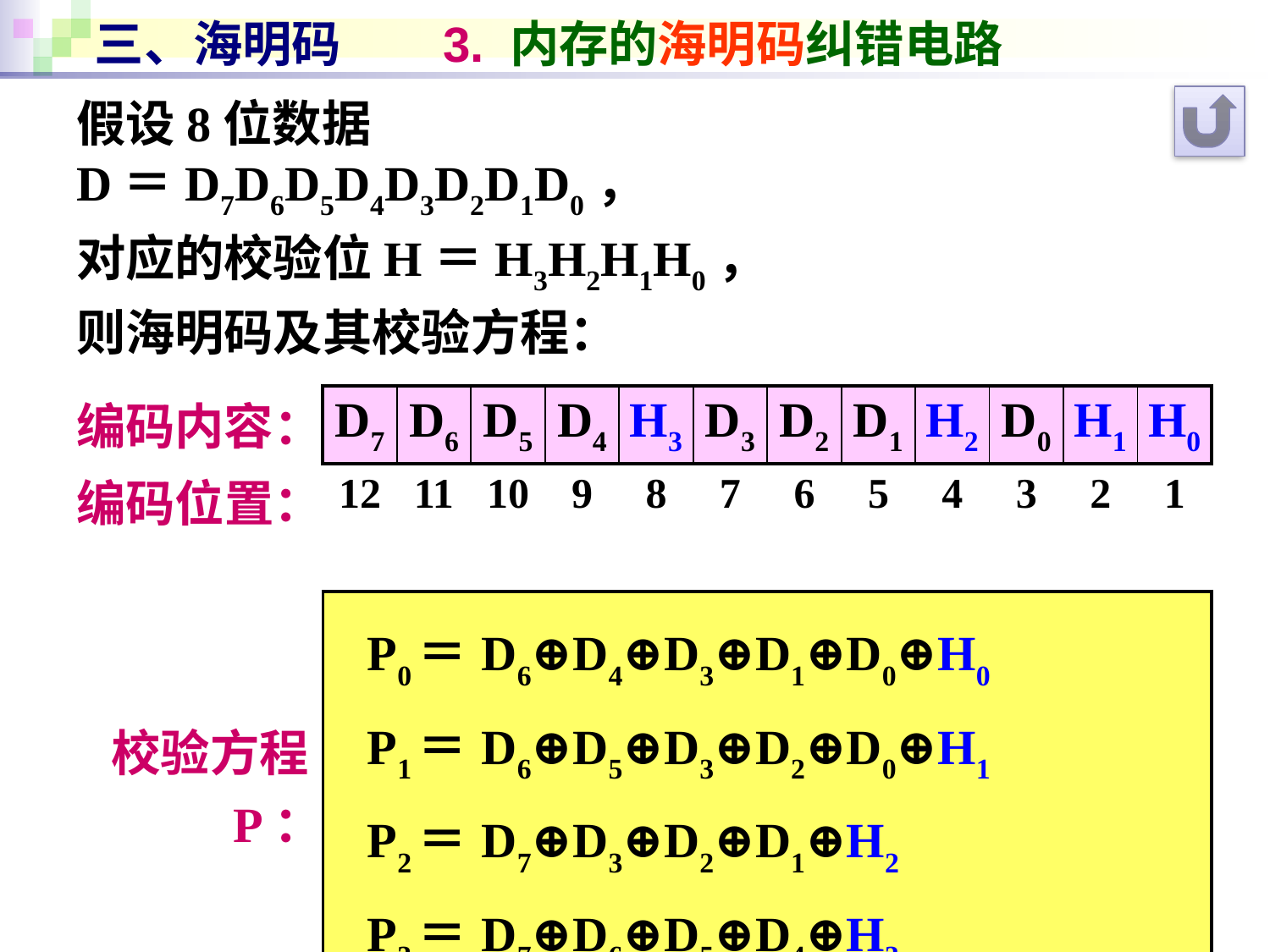

# 三、海明码        3. 内存的海明码纠错电路
假设8位数据
D＝D7D6D5D4D3D2D1D0，
对应的校验位H＝H3H2H1H0，
则海明码及其校验方程：

| 编码内容： | D7 | D6 | D5 | D4 | H3 | D3 | D2 | D1 | H2 | D0 | H1 | H0 |
| --- | --- | --- | --- | --- | --- | --- | --- | --- | --- | --- | --- | --- |
| 编码位置： | 12 | 11 | 10 | 9 | 8 | 7 | 6 | 5 | 4 | 3 | 2 | 1 |
|  |  |  |  |  |  |  |  |  |  |  |  |  |
| 校验方程P： | P0＝D6⊕D4⊕D3⊕D1⊕D0⊕H0 P1＝D6⊕D5⊕D3⊕D2⊕D0⊕H1 P2＝D7⊕D3⊕D2⊕D1⊕H2 P3＝D7⊕D6⊕D5⊕D4⊕H3 |  |  |  |  |  |  |  |  |  |  |  |
47